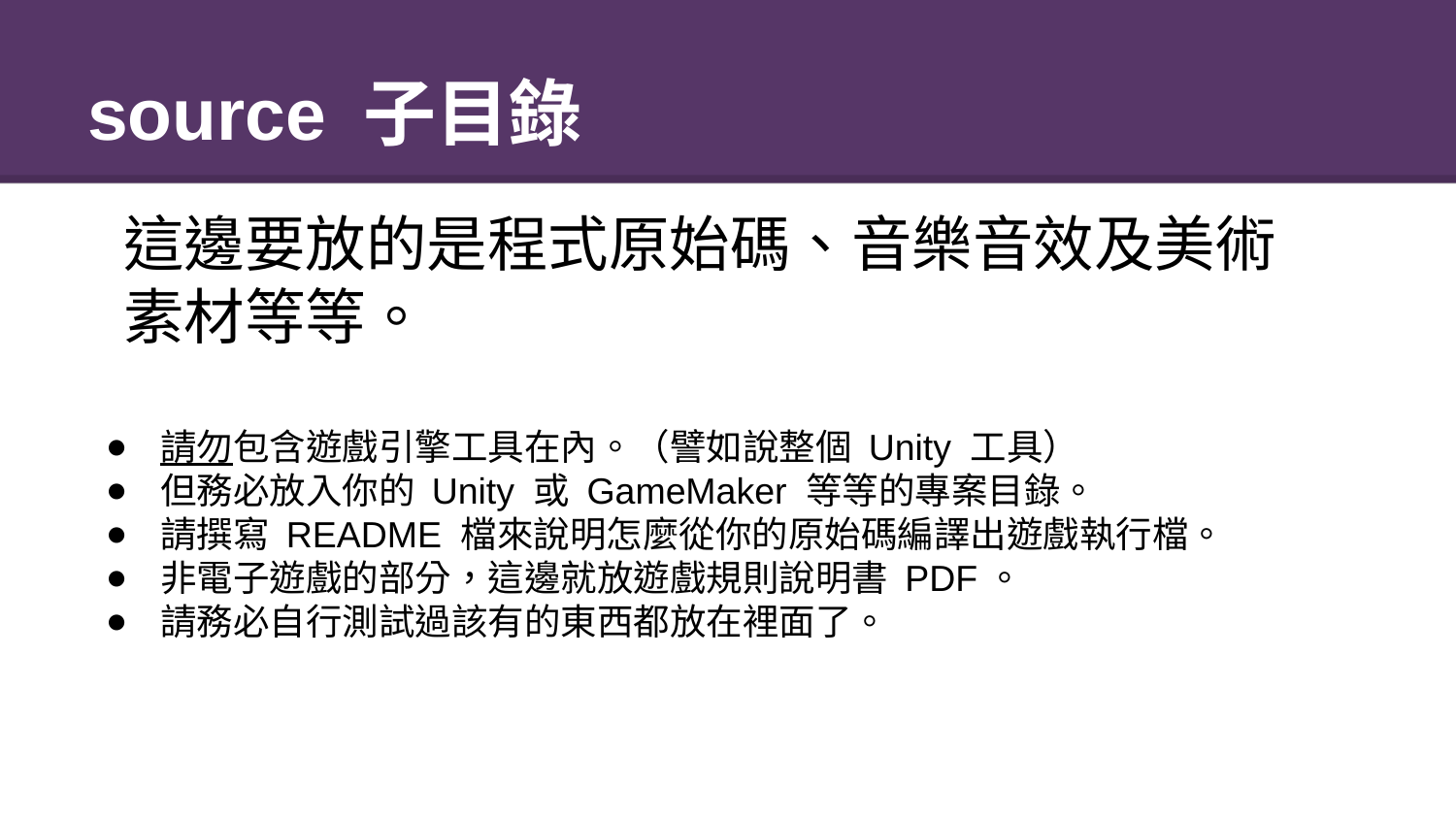

# source 子目錄
這邊要放的是程式原始碼、音樂音效及美術
素材等等。

請勿包含遊戲引擎工具在內。（譬如說整個 Unity 工具）
但務必放入你的 Unity 或 GameMaker 等等的專案目錄。
請撰寫 README 檔來說明怎麼從你的原始碼編譯出遊戲執行檔。
非電子遊戲的部分，這邊就放遊戲規則說明書 PDF。
請務必自行測試過該有的東西都放在裡面了。